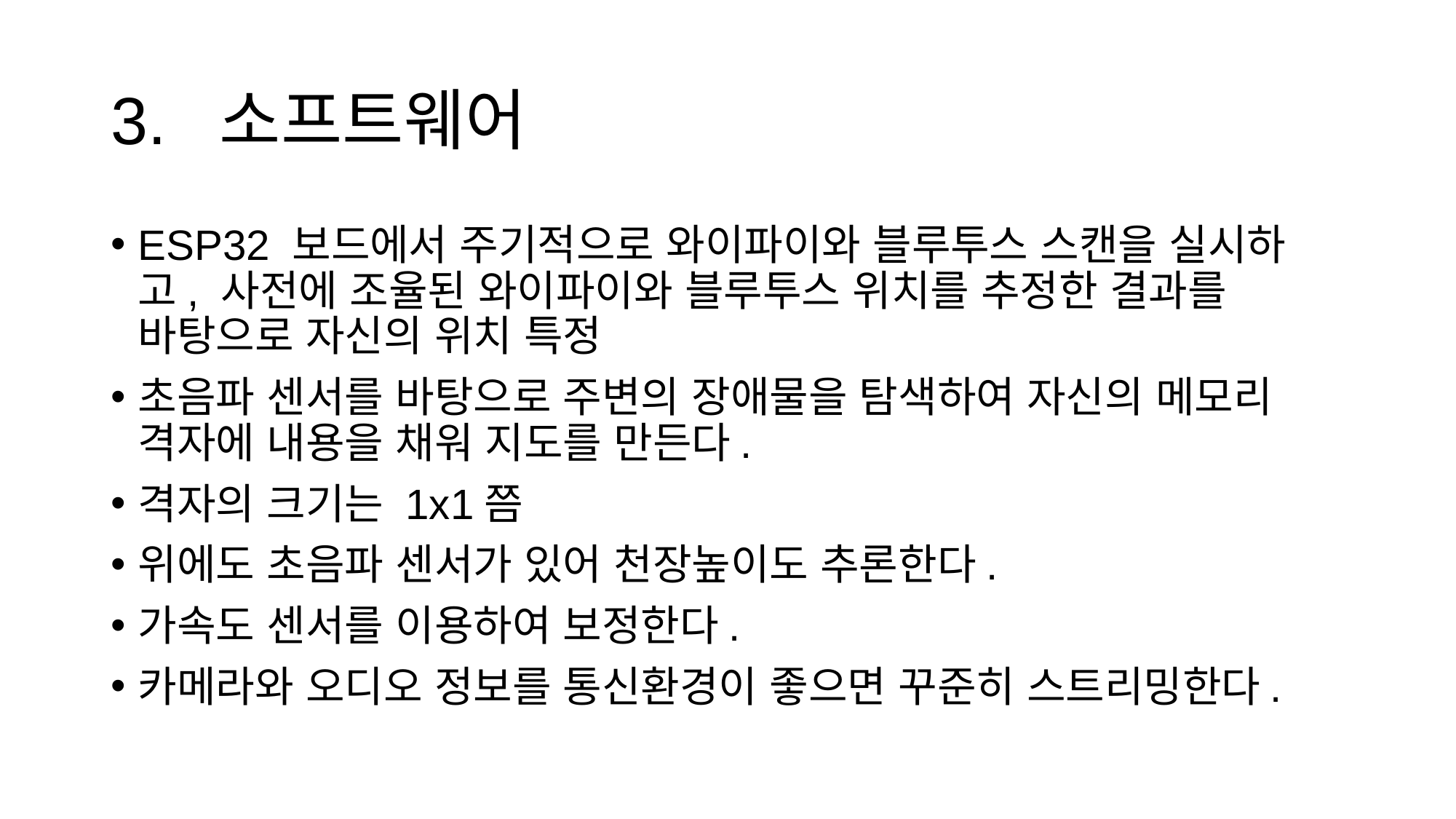

# 3.  소프트웨어
ESP32 보드에서 주기적으로 와이파이와 블루투스 스캔을 실시하고, 사전에 조율된 와이파이와 블루투스 위치를 추정한 결과를 바탕으로 자신의 위치 특정
초음파 센서를 바탕으로 주변의 장애물을 탐색하여 자신의 메모리 격자에 내용을 채워 지도를 만든다.
격자의 크기는 1x1쯤
위에도 초음파 센서가 있어 천장높이도 추론한다.
가속도 센서를 이용하여 보정한다.
카메라와 오디오 정보를 통신환경이 좋으면 꾸준히 스트리밍한다.